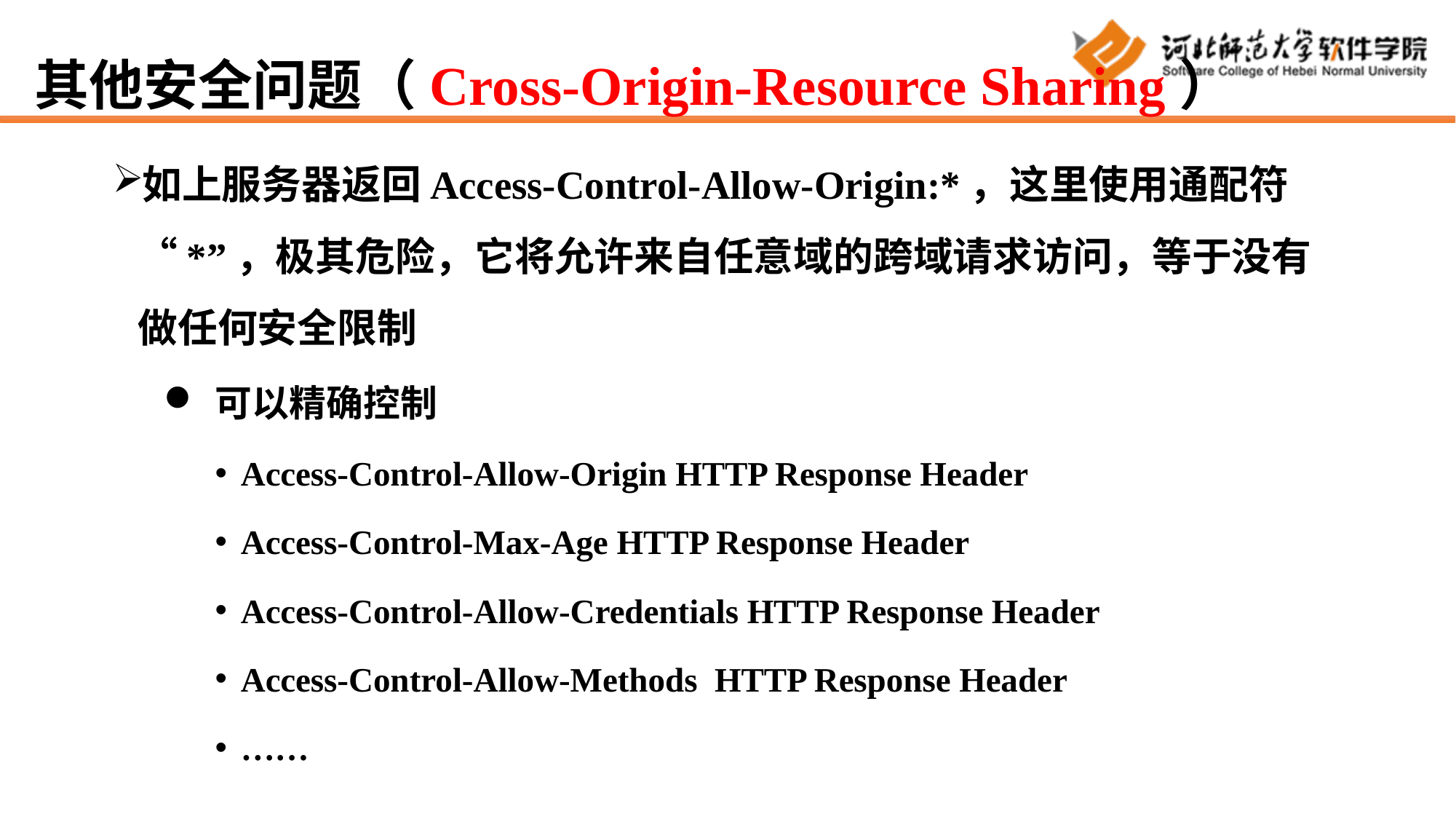

其他安全问题（Cross-Origin-Resource Sharing）
如上服务器返回Access-Control-Allow-Origin:*，这里使用通配符“*”，极其危险，它将允许来自任意域的跨域请求访问，等于没有做任何安全限制
 可以精确控制
Access-Control-Allow-Origin HTTP Response Header
Access-Control-Max-Age HTTP Response Header
Access-Control-Allow-Credentials HTTP Response Header
Access-Control-Allow-Methods  HTTP Response Header
……